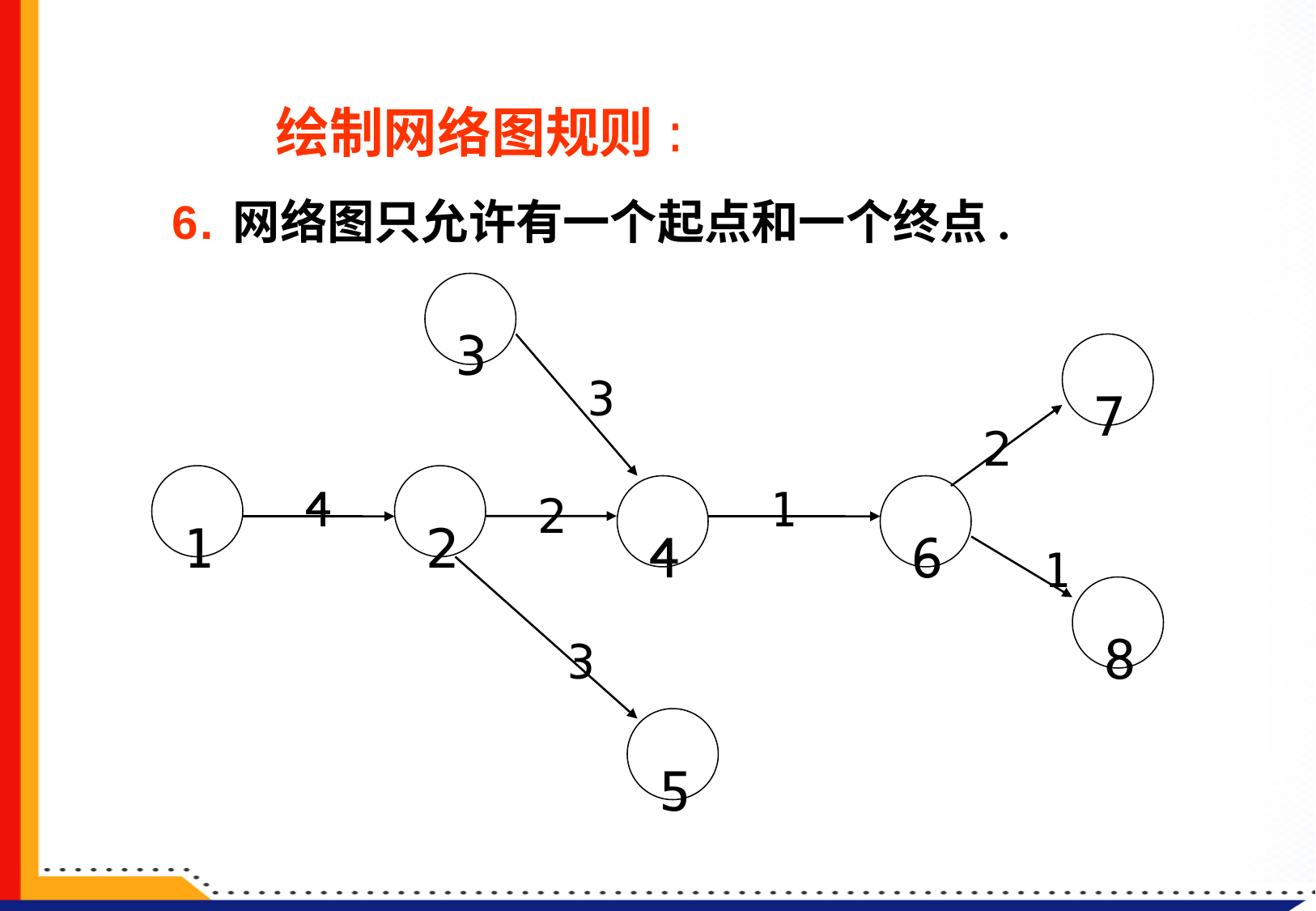

绘制网络图规则:
网络图只允许有一个起点和一个终点.

3

7

1
2

4
6

8

5
3
2
4
1
2
1
3